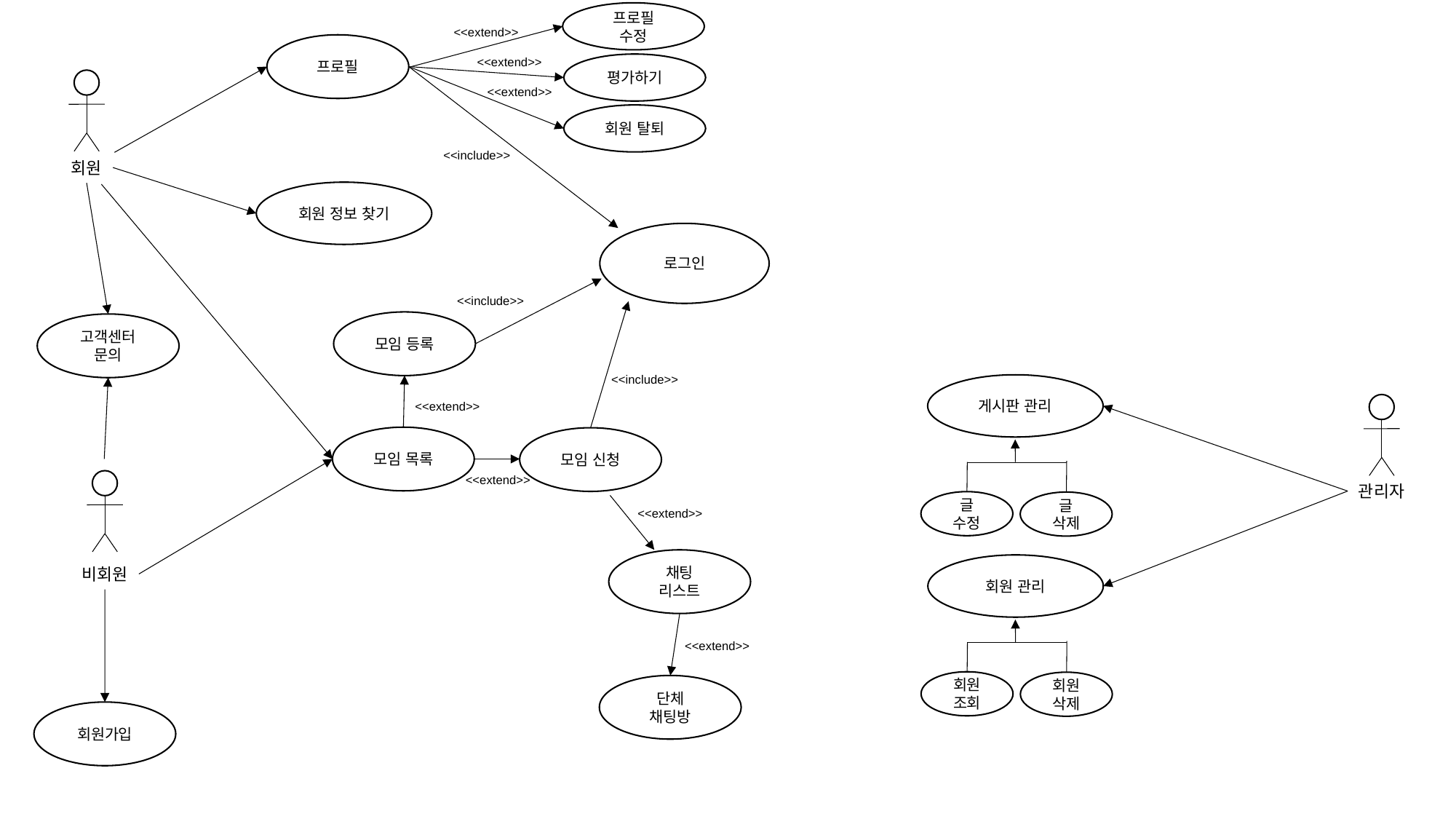

프로필
수정
<<extend>>
프로필
<<extend>>
평가하기

회원
<<extend>>
회원 탈퇴
 <<include>>
회원 정보 찾기
로그인
 <<include>>
모임 등록
고객센터 문의
 <<include>>
게시판 관리
<<extend>>

관리자
모임 목록
모임 신청
<<extend>>

비회원
글
수정
글
삭제
<<extend>>
채팅
리스트
회원 관리
<<extend>>
회원 조회
회원 삭제
단체
채팅방
회원가입